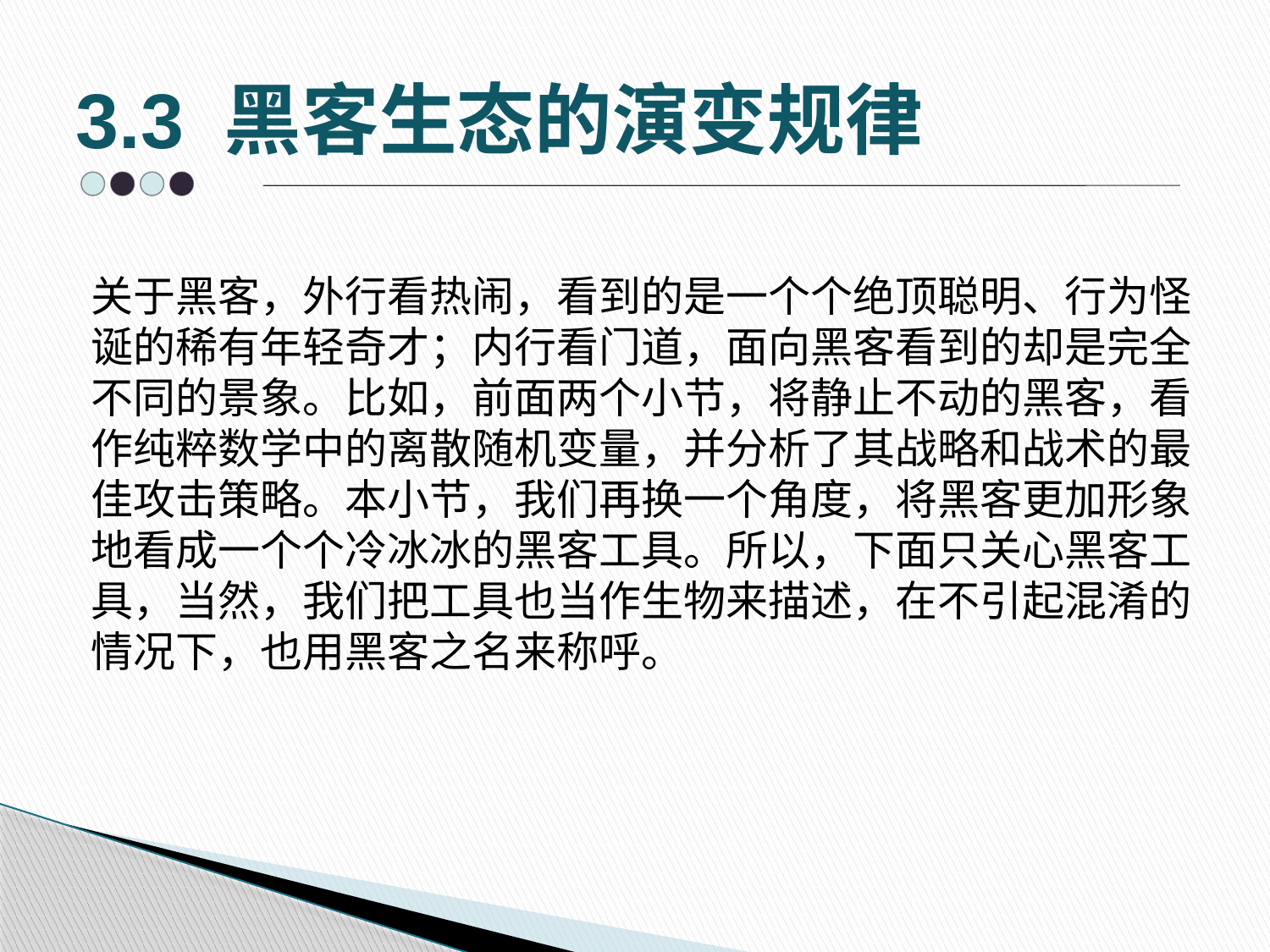

# 3.3 黑客生态的演变规律

关于黑客，外行看热闹，看到的是一个个绝顶聪明、行为怪诞的稀有年轻奇才；内行看门道，面向黑客看到的却是完全不同的景象。比如，前面两个小节，将静止不动的黑客，看作纯粹数学中的离散随机变量，并分析了其战略和战术的最佳攻击策略。本小节，我们再换一个角度，将黑客更加形象地看成一个个冷冰冰的黑客工具。所以，下面只关心黑客工具，当然，我们把工具也当作生物来描述，在不引起混淆的情况下，也用黑客之名来称呼。